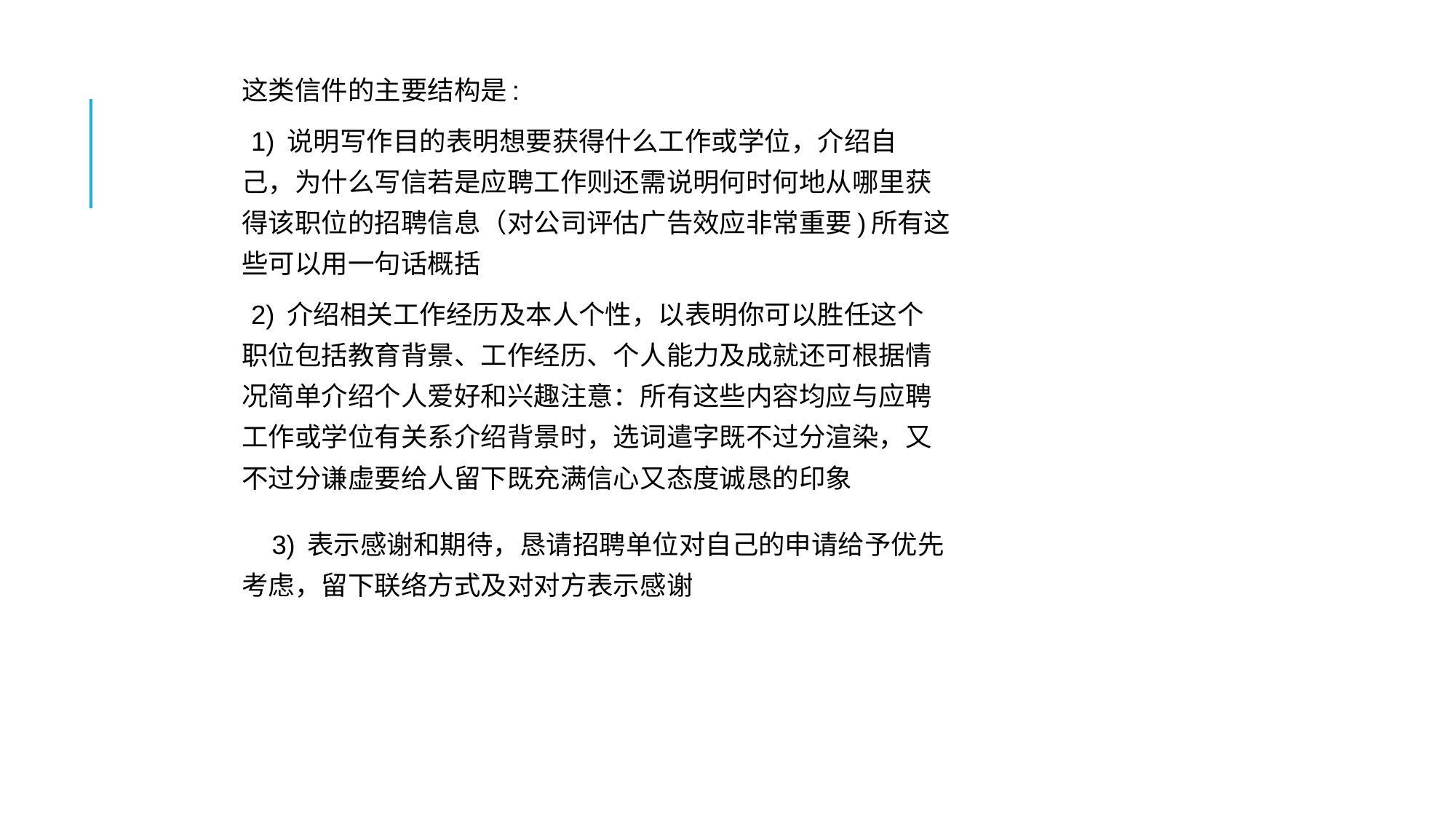

这类信件的主要结构是:
1) 说明写作目的表明想要获得什么工作或学位，介绍自
己，为什么写信若是应聘工作则还需说明何时何地从哪里获
得该职位的招聘信息（对公司评估广告效应非常重要)所有这
些可以用一句话概括
2) 介绍相关工作经历及本人个性，以表明你可以胜任这个
职位包括教育背景、工作经历、个人能力及成就还可根据情
况简单介绍个人爱好和兴趣注意：所有这些内容均应与应聘
工作或学位有关系介绍背景时，选词遣字既不过分渲染，又
不过分谦虚要给人留下既充满信心又态度诚恳的印象
    3) 表示感谢和期待，恳请招聘单位对自己的申请给予优先
考虑，留下联络方式及对对方表示感谢